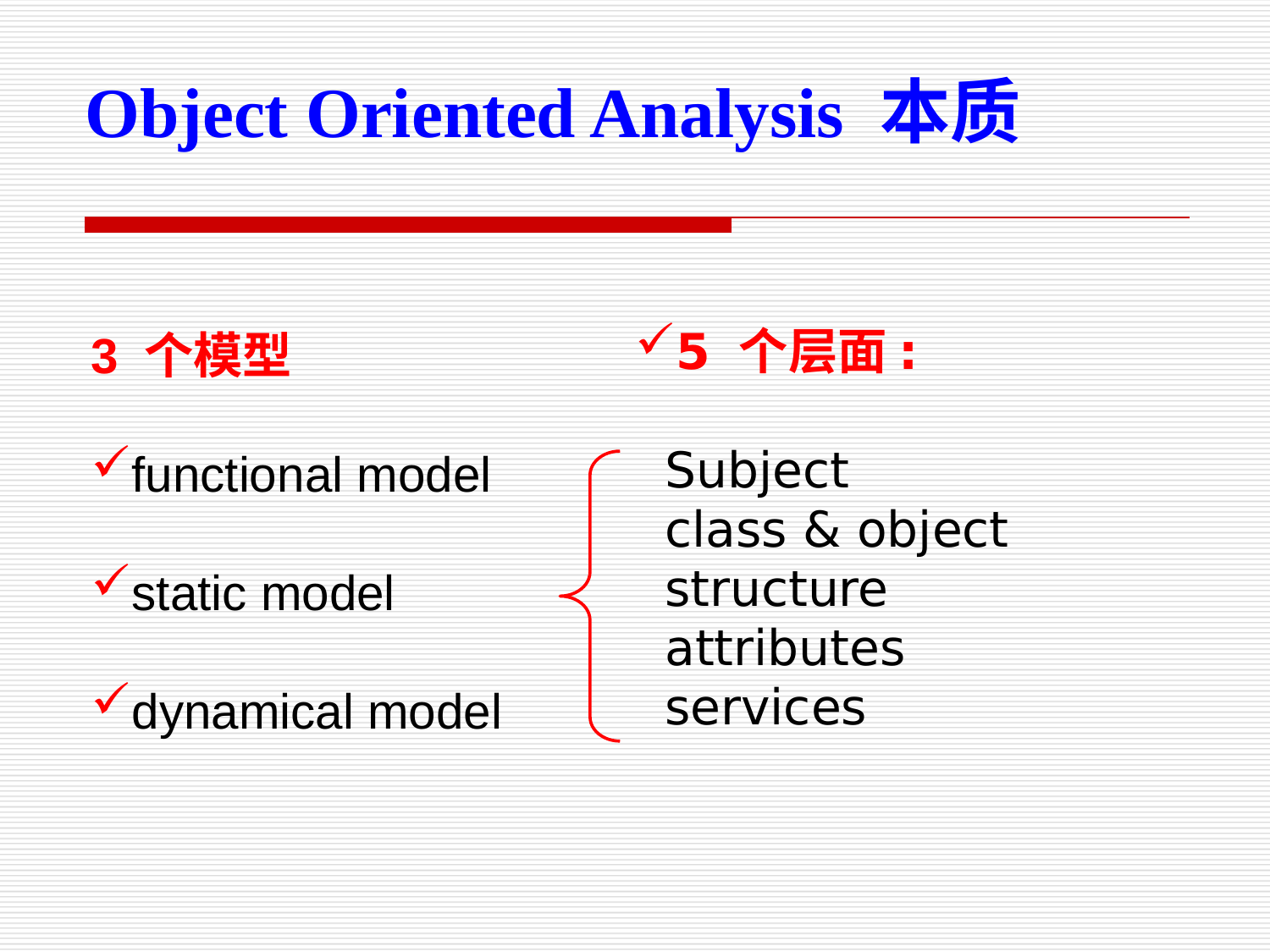

Object Oriented Analysis 本质
5 个层面:
Subject
class & object
structure
attributes
services
3 个模型

functional model

static model

dynamical model